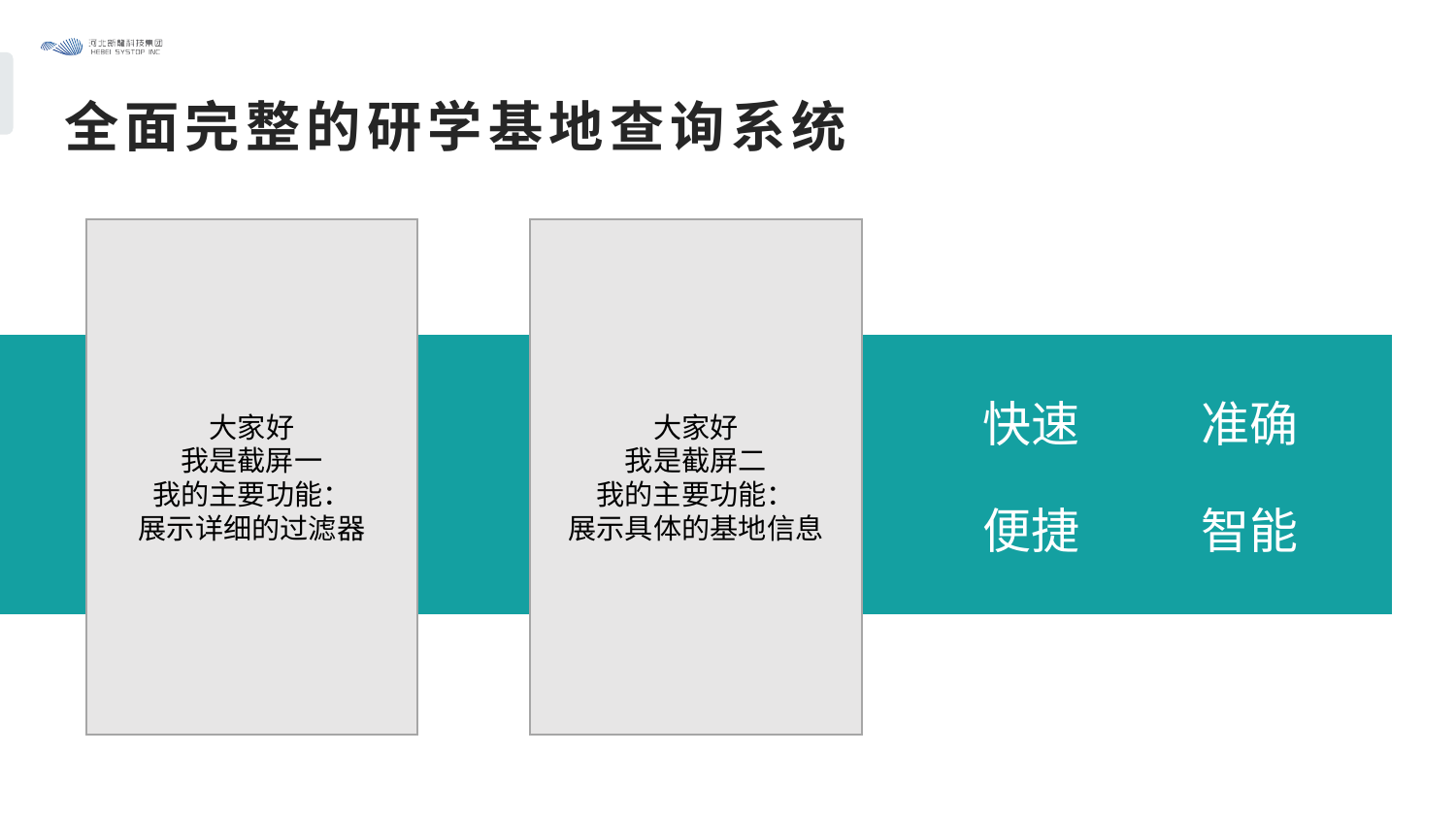

全面完整的研学基地查询系统

大家好
我是截屏一
我的主要功能：
展示详细的过滤器
大家好
我是截屏二
我的主要功能：
展示具体的基地信息

快速
准确
便捷
智能